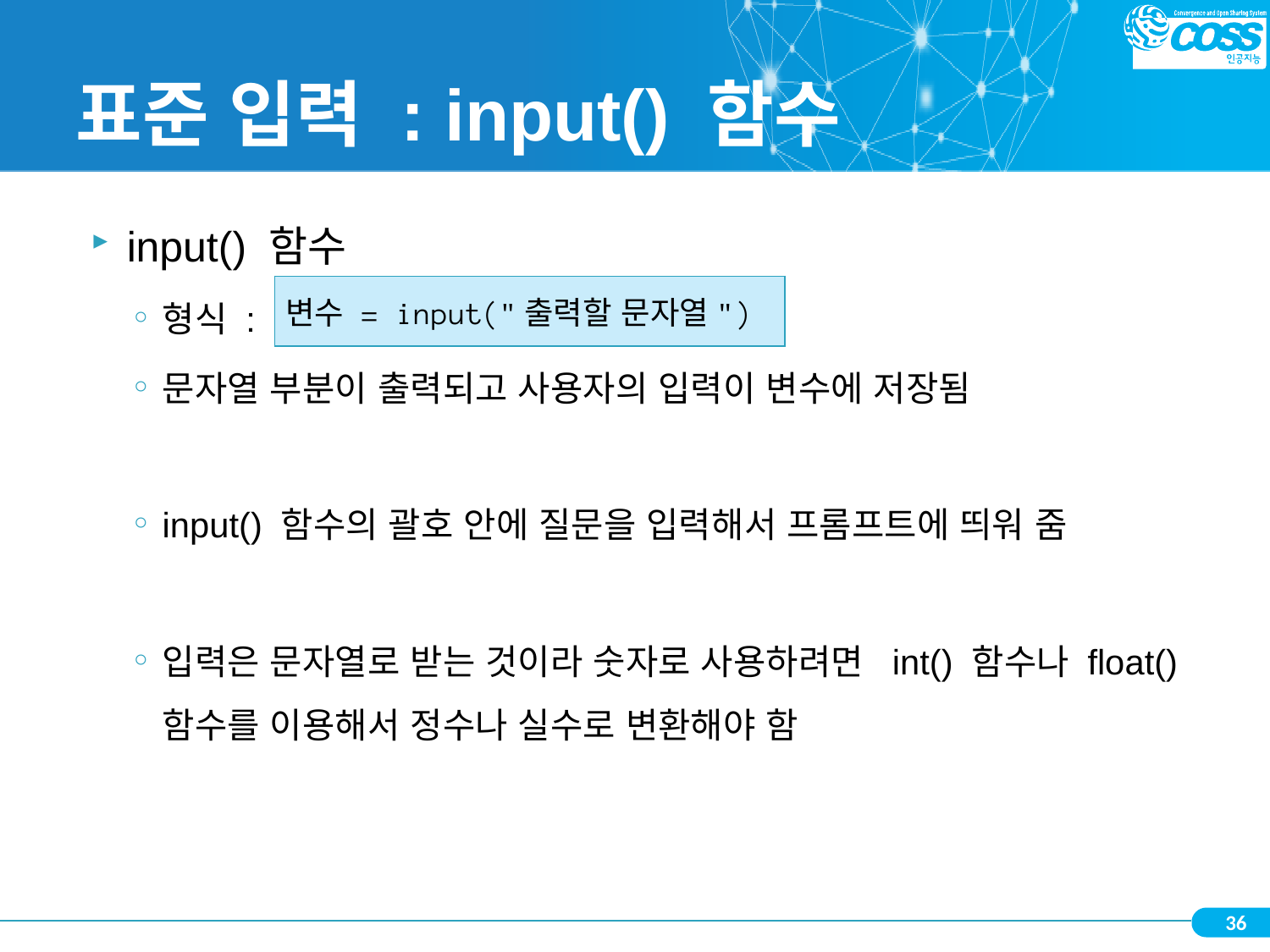

# 표준 입력 : input() 함수
input() 함수
형식 :
문자열 부분이 출력되고 사용자의 입력이 변수에 저장됨

input() 함수의 괄호 안에 질문을 입력해서 프롬프트에 띄워 줌

입력은 문자열로 받는 것이라 숫자로 사용하려면  int() 함수나 float() 함수를 이용해서 정수나 실수로 변환해야 함

| 변수 = input("출력할 문자열") |
| --- |